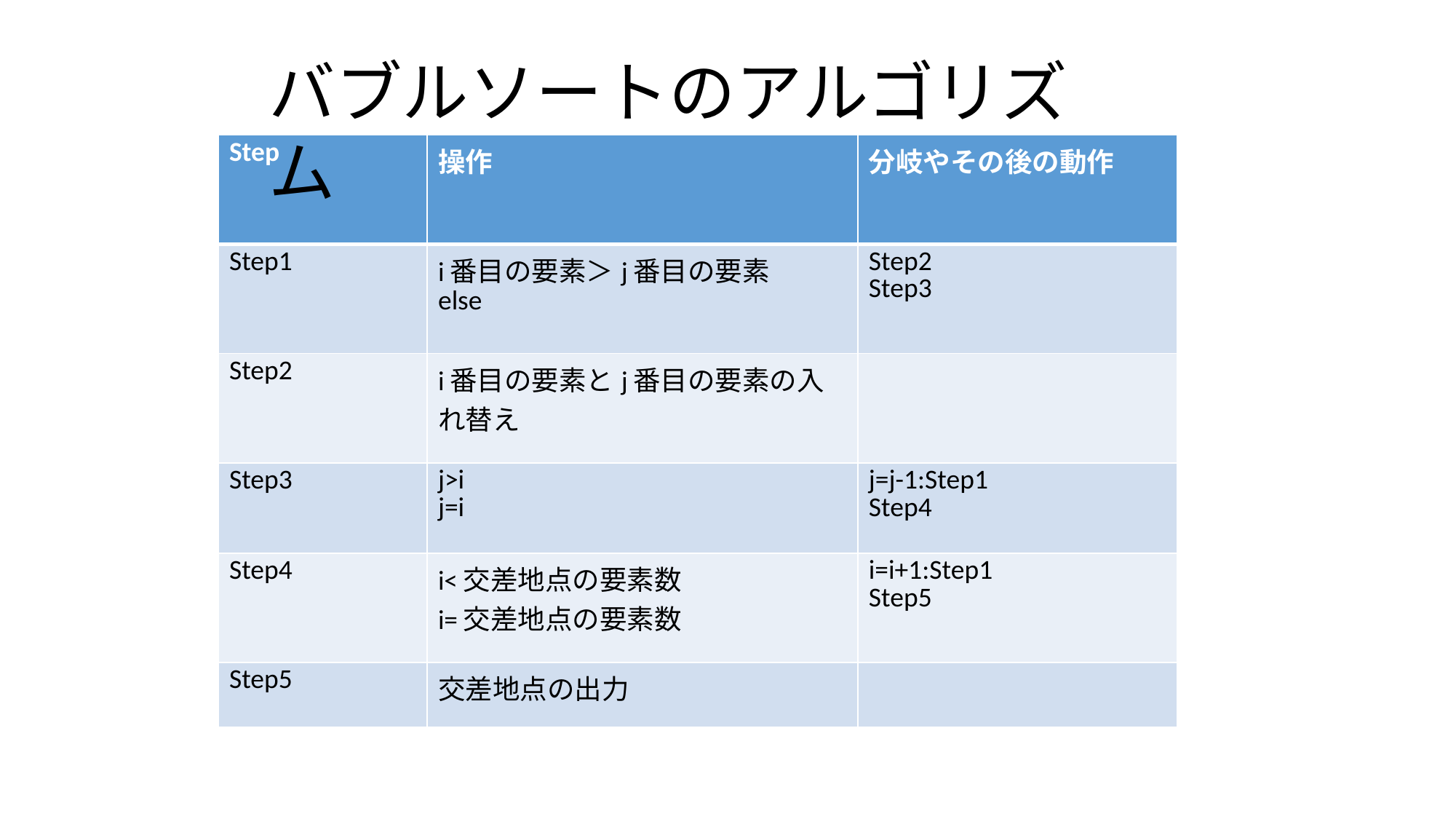

バブルソートのアルゴリズム
| Step | 操作 | 分岐やその後の動作 |
| --- | --- | --- |
| Step1 | i番目の要素＞j番目の要素 else | Step2 Step3 |
| Step2 | i番目の要素とj番目の要素の入れ替え |  |
| Step3 | j>i j=i | j=j-1:Step1 Step4 |
| Step4 | i<交差地点の要素数 i=交差地点の要素数 | i=i+1:Step1 Step5 |
| Step5 | 交差地点の出力 |  |